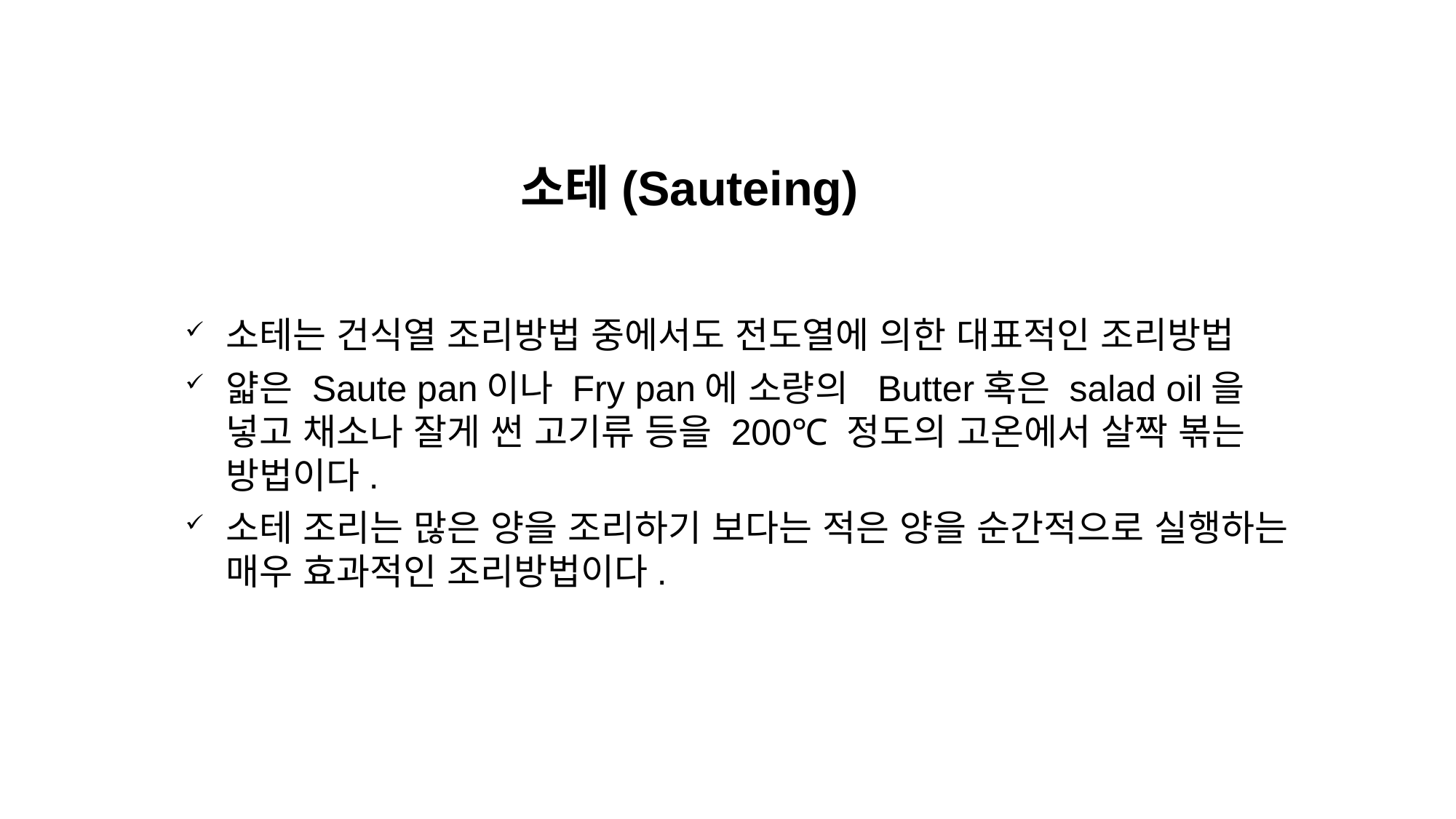

# 소테(Sauteing)
소테는 건식열 조리방법 중에서도 전도열에 의한 대표적인 조리방법
얇은 Saute pan이나 Fry pan에 소량의  Butter혹은 salad oil을 넣고 채소나 잘게 썬 고기류 등을 200℃ 정도의 고온에서 살짝 볶는 방법이다.
소테 조리는 많은 양을 조리하기 보다는 적은 양을 순간적으로 실행하는 매우 효과적인 조리방법이다.